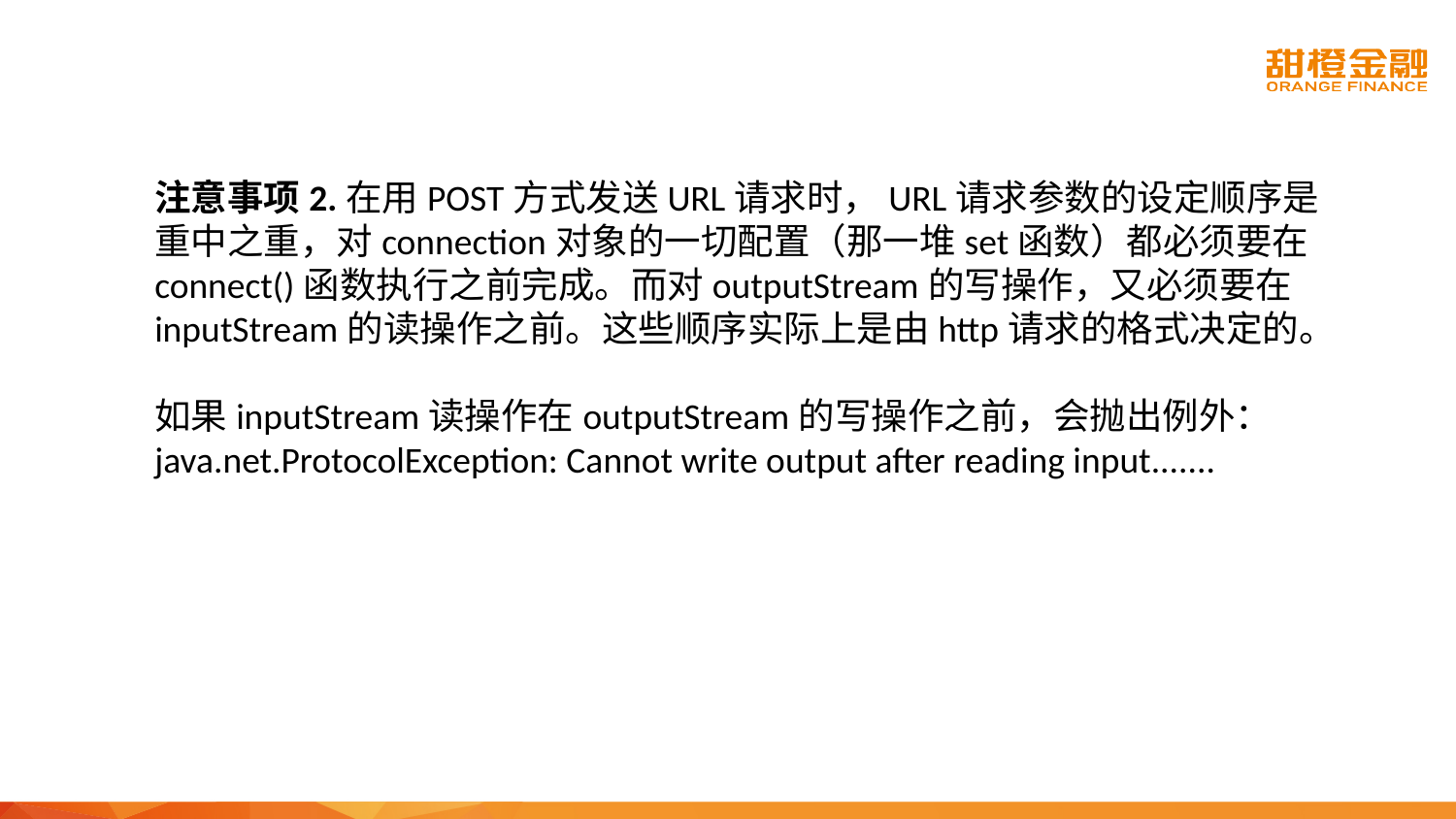

注意事项2.在用POST方式发送URL请求时，URL请求参数的设定顺序是重中之重，对connection对象的一切配置（那一堆set函数）都必须要在connect()函数执行之前完成。而对outputStream的写操作，又必须要在inputStream的读操作之前。这些顺序实际上是由http请求的格式决定的。
如果inputStream读操作在outputStream的写操作之前，会抛出例外：
java.net.ProtocolException: Cannot write output after reading input.......